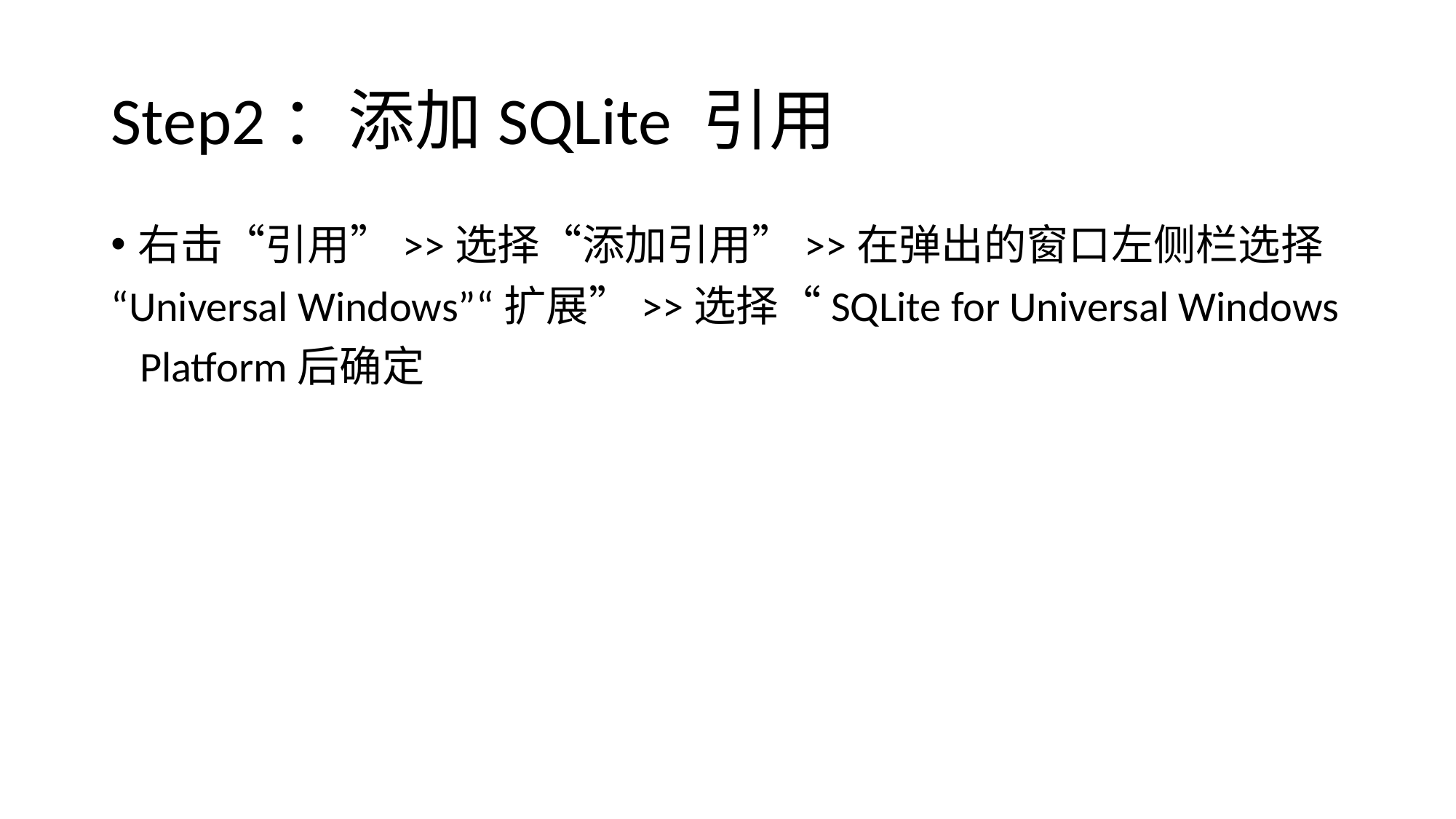

# Step2：添加SQLite 引用
右击“引用”>>选择“添加引用”>>在弹出的窗口左侧栏选择
“Universal Windows”“扩展”>>选择“SQLite for Universal Windows
   Platform后确定